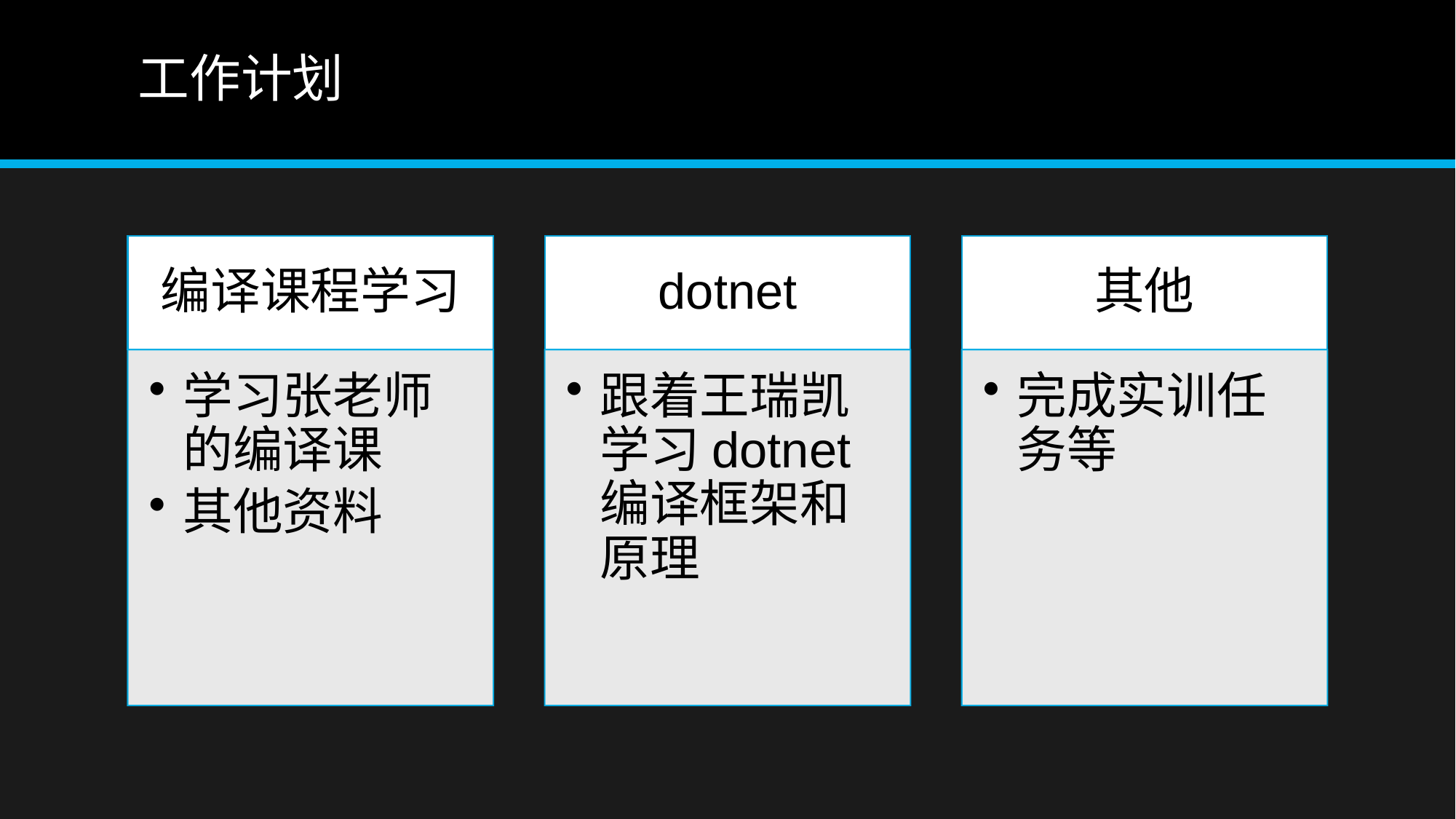

# 工作计划
编译课程学习
学习张老师的编译课
其他资料
dotnet
跟着王瑞凯学习dotnet编译框架和原理
其他
完成实训任务等